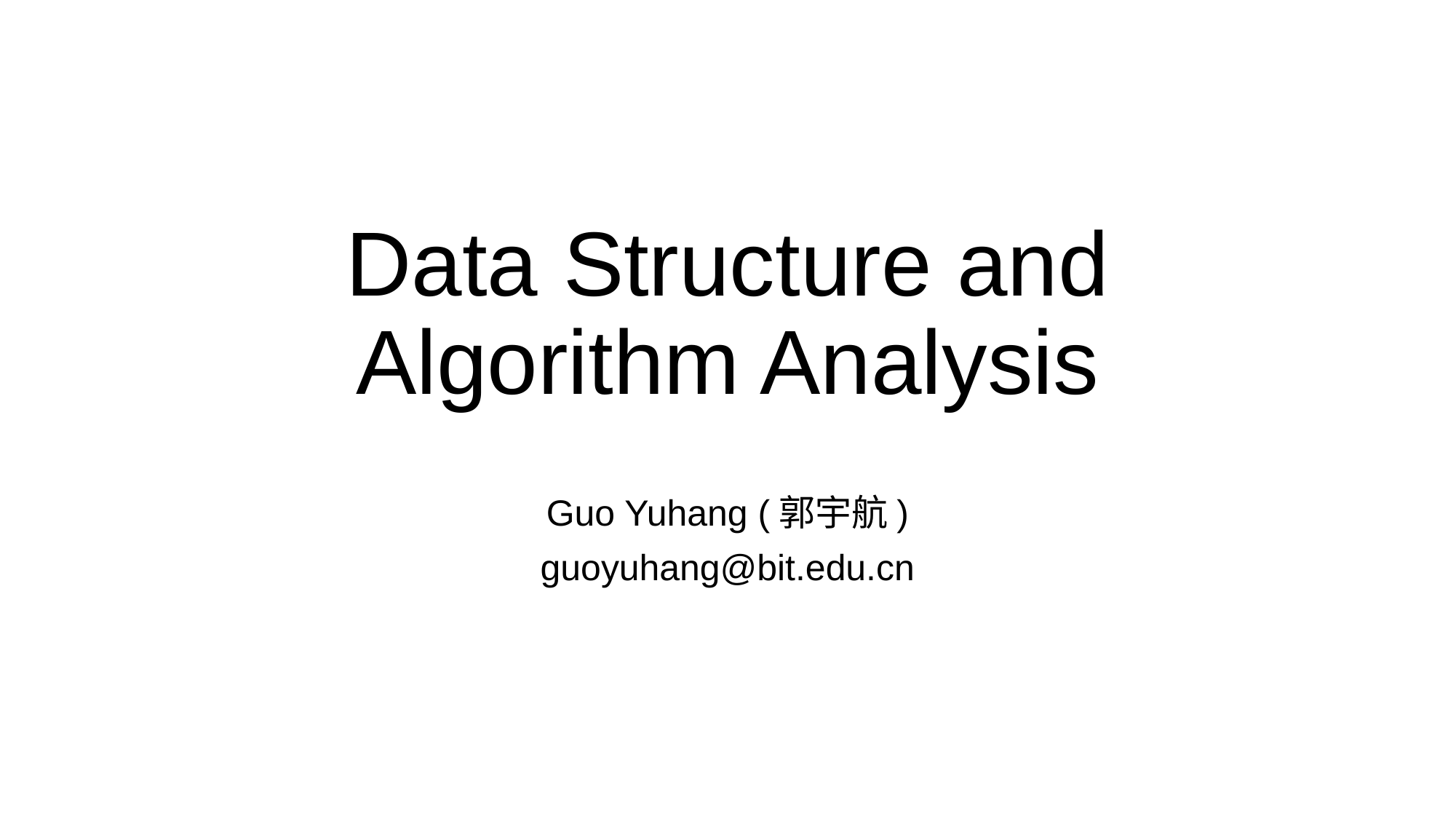

# Data Structure and Algorithm Analysis

Guo Yuhang (郭宇航)
guoyuhang@bit.edu.cn